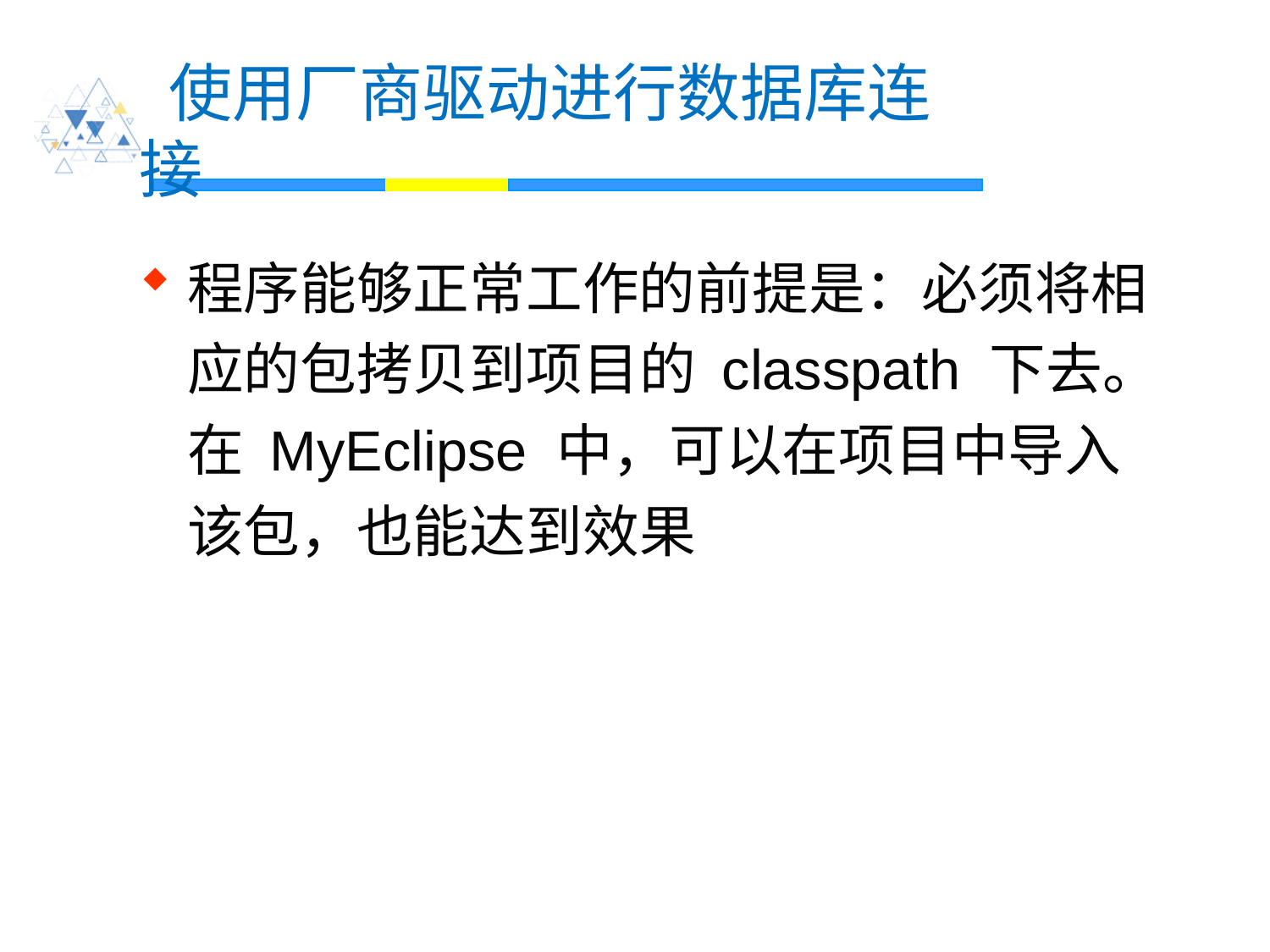

# 使用厂商驱动进行数据库连接
程序能够正常工作的前提是：必须将相应的包拷贝到项目的 classpath 下去。在 MyEclipse 中，可以在项目中导入该包，也能达到效果